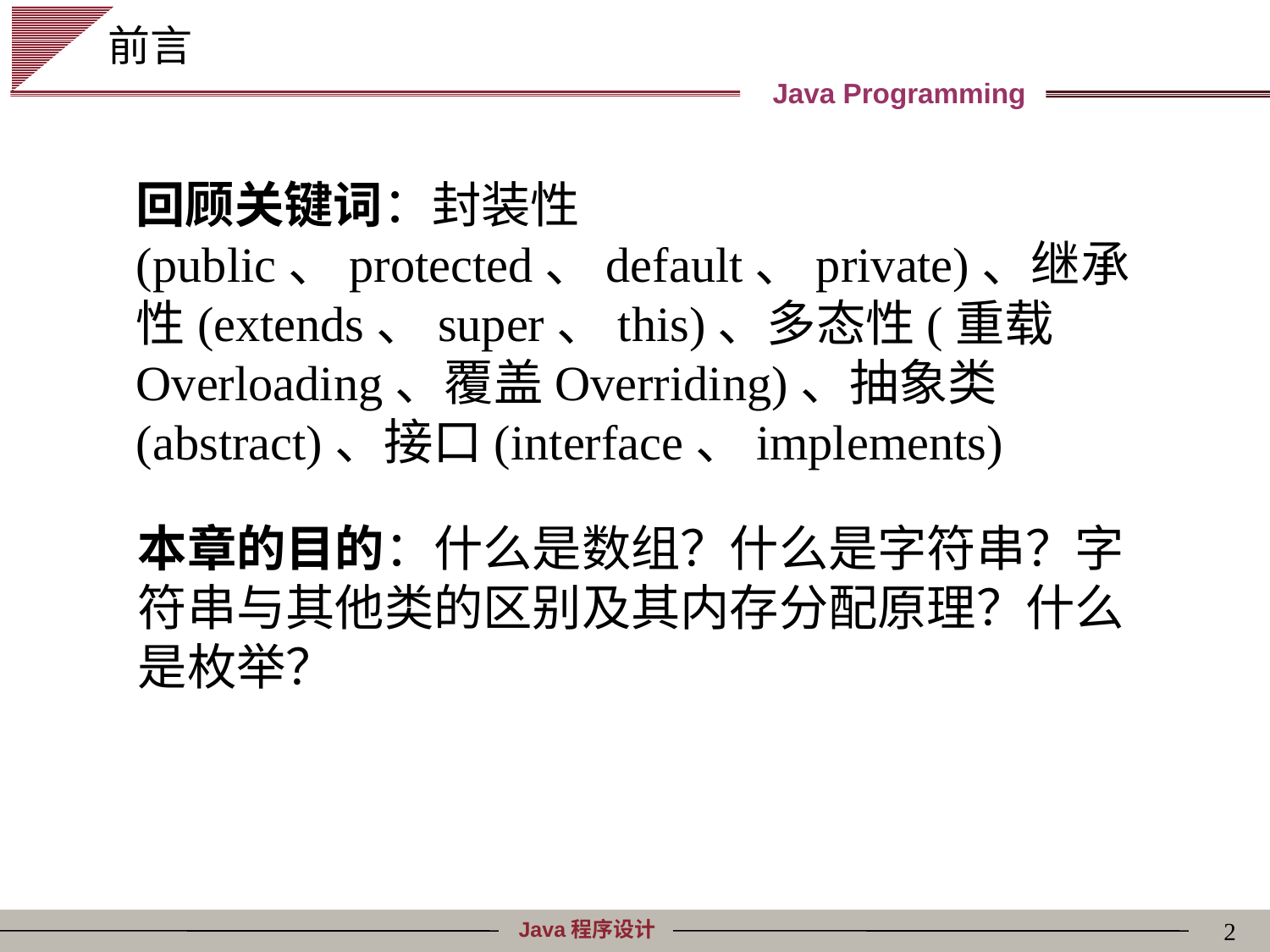

# 前言
回顾关键词：封装性(public、protected、default、private)、继承性(extends、super、this)、多态性(重载Overloading、覆盖Overriding)、抽象类(abstract)、接口(interface、implements)
本章的目的：什么是数组？什么是字符串？字符串与其他类的区别及其内存分配原理？什么是枚举？